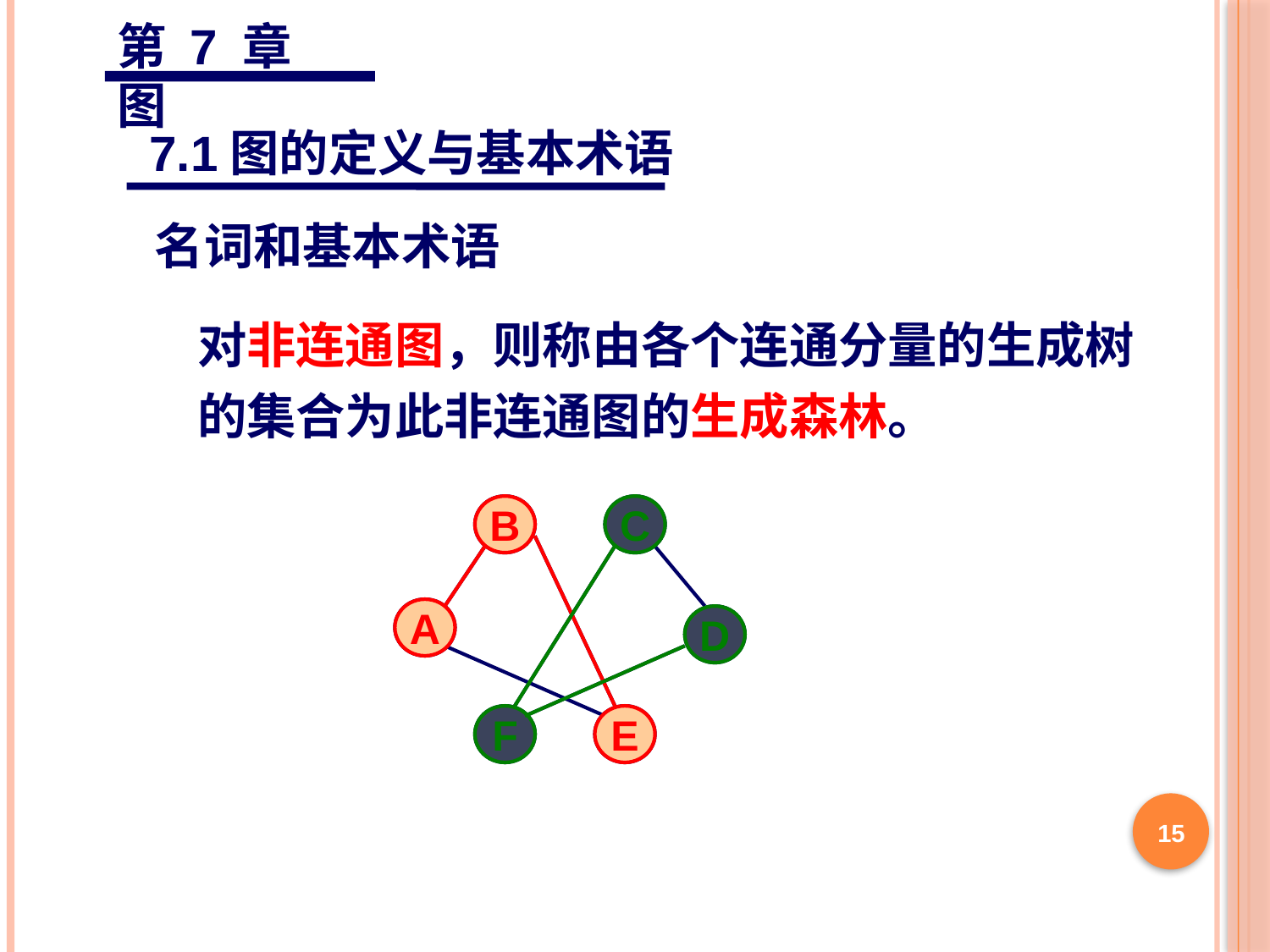

第 7 章  图

7.1图的定义与基本术语

名词和基本术语
对非连通图，则称由各个连通分量的生成树的集合为此非连通图的生成森林。
B
C

A
D

F
E
B
C

A
D

F
E
15